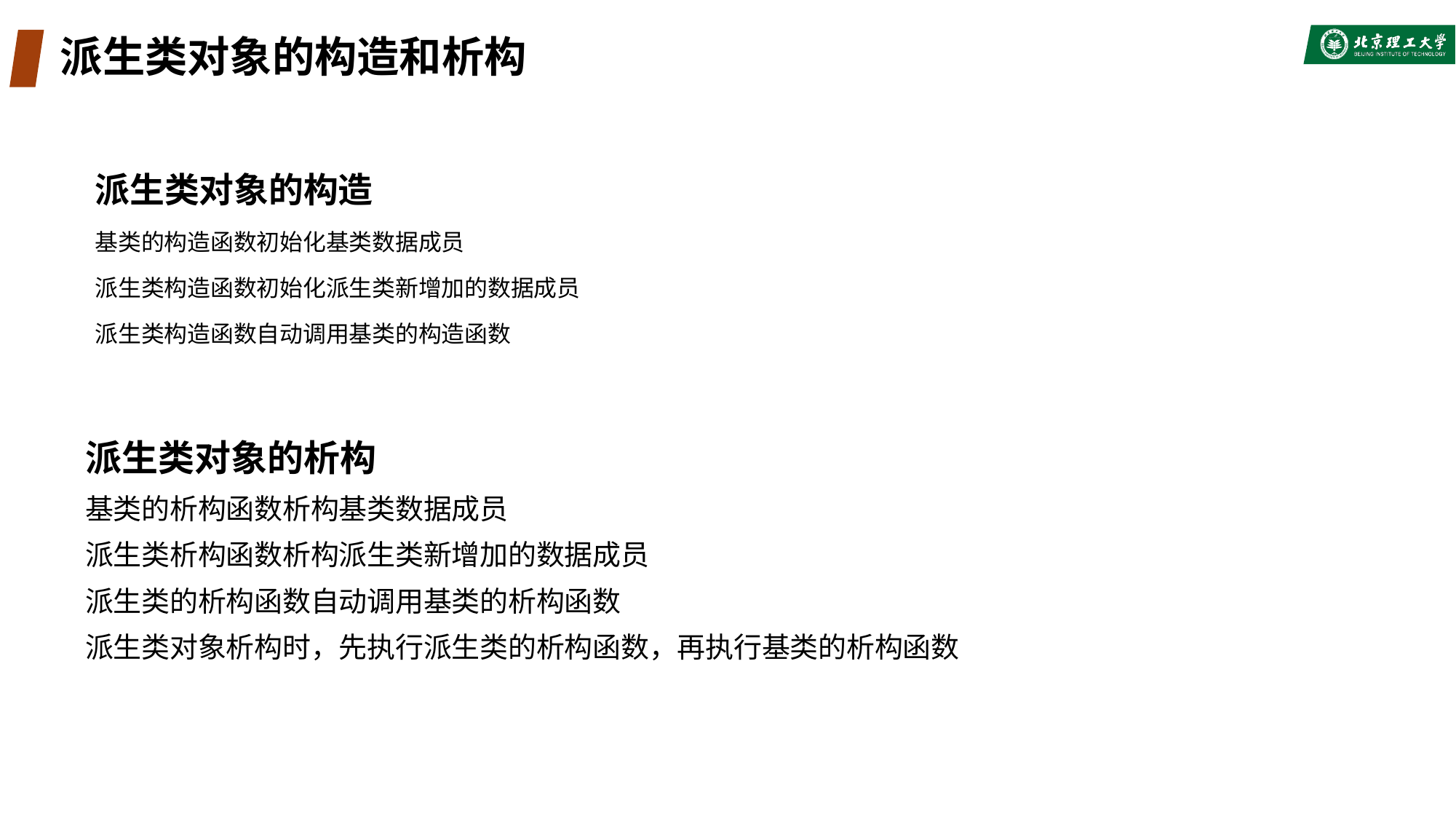

# 派生类对象的构造和析构
派生类对象的构造
基类的构造函数初始化基类数据成员
派生类构造函数初始化派生类新增加的数据成员
派生类构造函数自动调用基类的构造函数
派生类对象的析构
基类的析构函数析构基类数据成员
派生类析构函数析构派生类新增加的数据成员
派生类的析构函数自动调用基类的析构函数
派生类对象析构时，先执行派生类的析构函数，再执行基类的析构函数